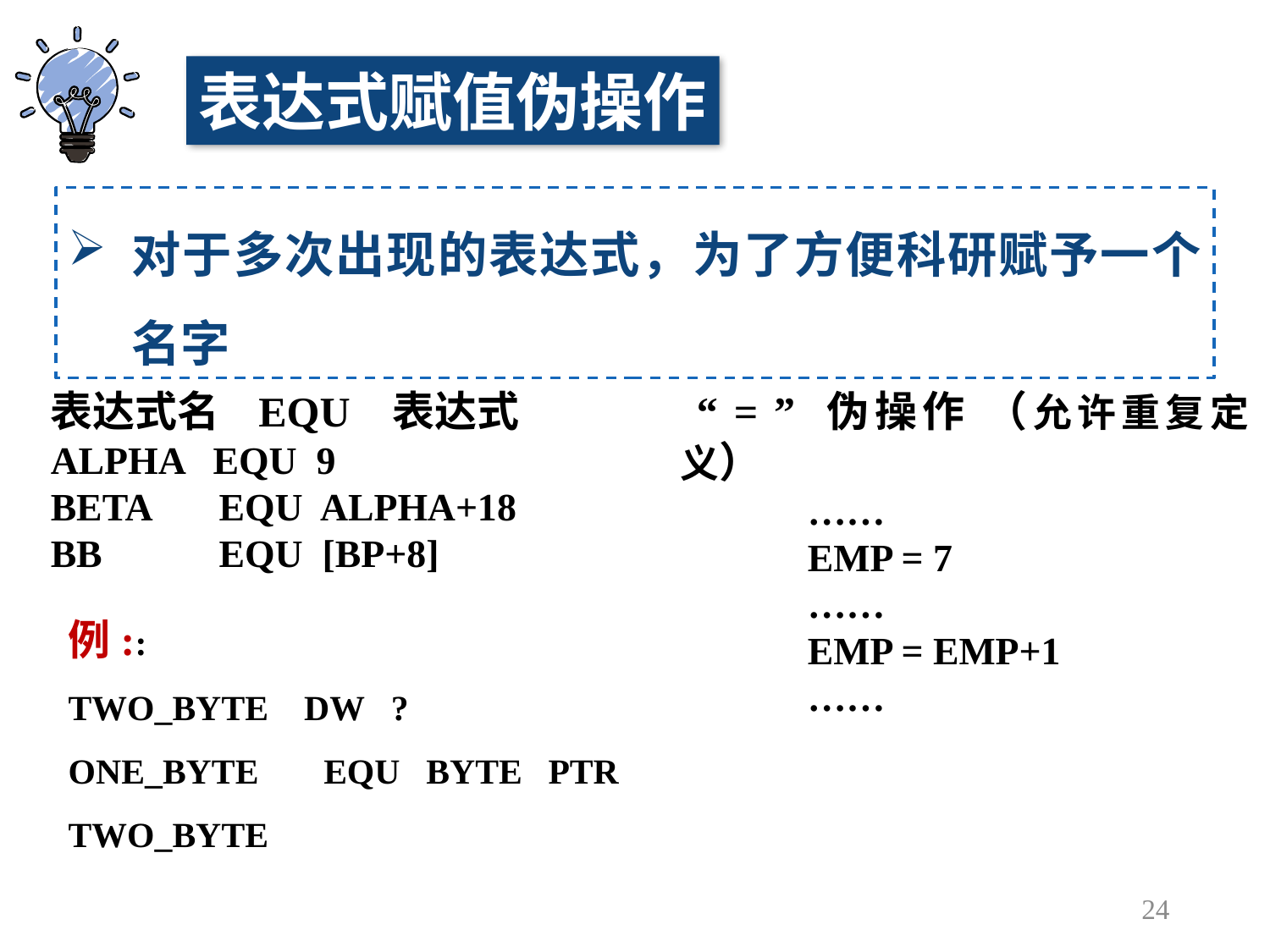

表达式赋值伪操作
对于多次出现的表达式，为了方便科研赋予一个名字
表达式名   EQU   表达式
ALPHA   EQU  9
BETA       EQU  ALPHA+18
BB            EQU  [BP+8]
 “ = ” 伪操作 （允许重复定义）
……
EMP = 7
……
EMP = EMP+1
……
例::
TWO_BYTE    DW   ?
ONE_BYTE     EQU  BYTE  PTR   TWO_BYTE
24